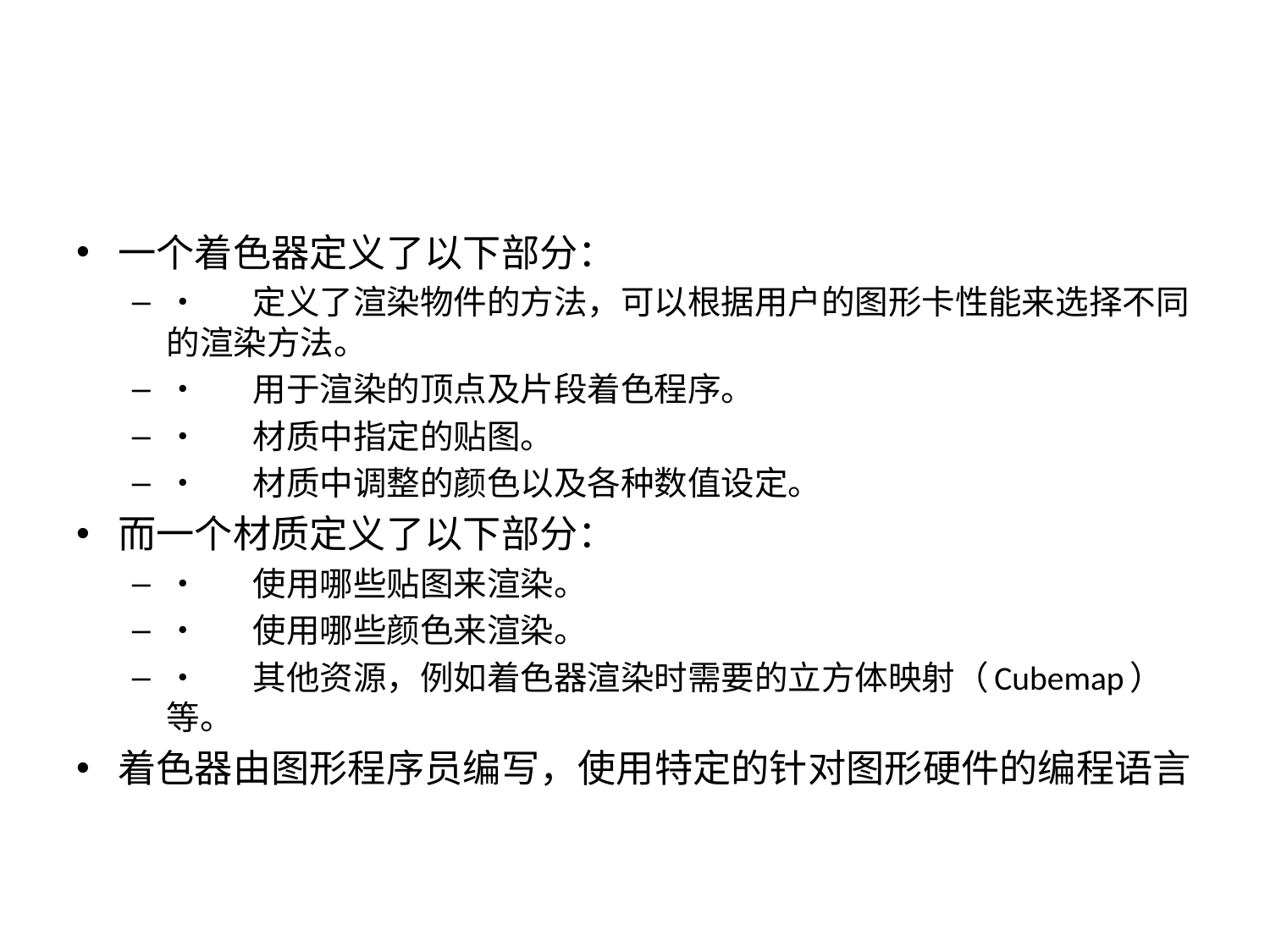

#
一个着色器定义了以下部分：
•	定义了渲染物件的方法，可以根据用户的图形卡性能来选择不同的渲染方法。
•	用于渲染的顶点及片段着色程序。
•	材质中指定的贴图。
•	材质中调整的颜色以及各种数值设定。
而一个材质定义了以下部分：
•	使用哪些贴图来渲染。
•	使用哪些颜色来渲染。
•	其他资源，例如着色器渲染时需要的立方体映射（Cubemap）等。
着色器由图形程序员编写，使用特定的针对图形硬件的编程语言